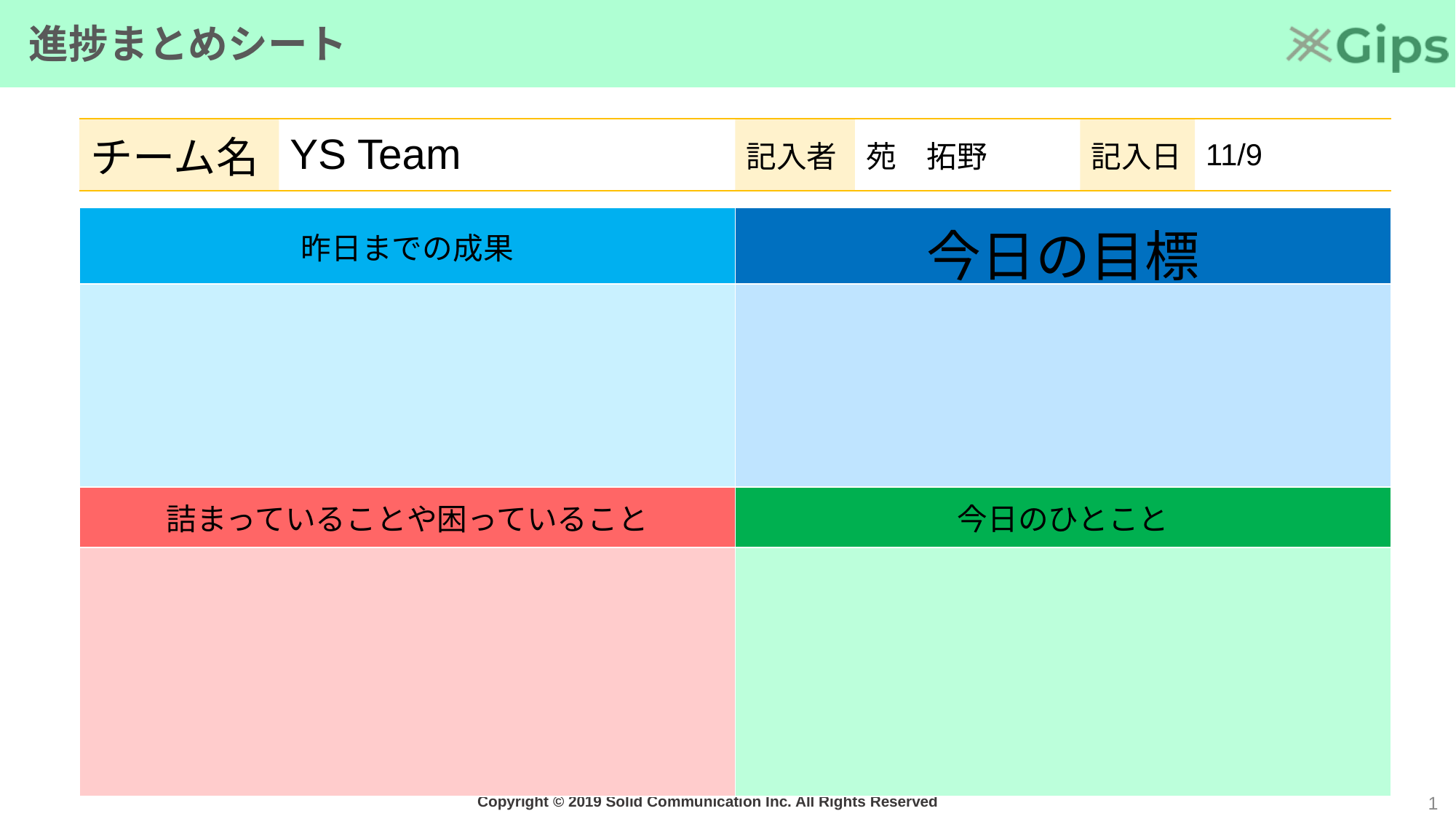

# 進捗まとめシート
| チーム名 | YS Team | 記入者 | 苑　拓野 | 記入日 | 11/9 |
| --- | --- | --- | --- | --- | --- |
| 昨日までの成果 | 今日の目標 |
| --- | --- |
|  |  |
| 詰まっていることや困っていること | 今日のひとこと |
|  |  |
1